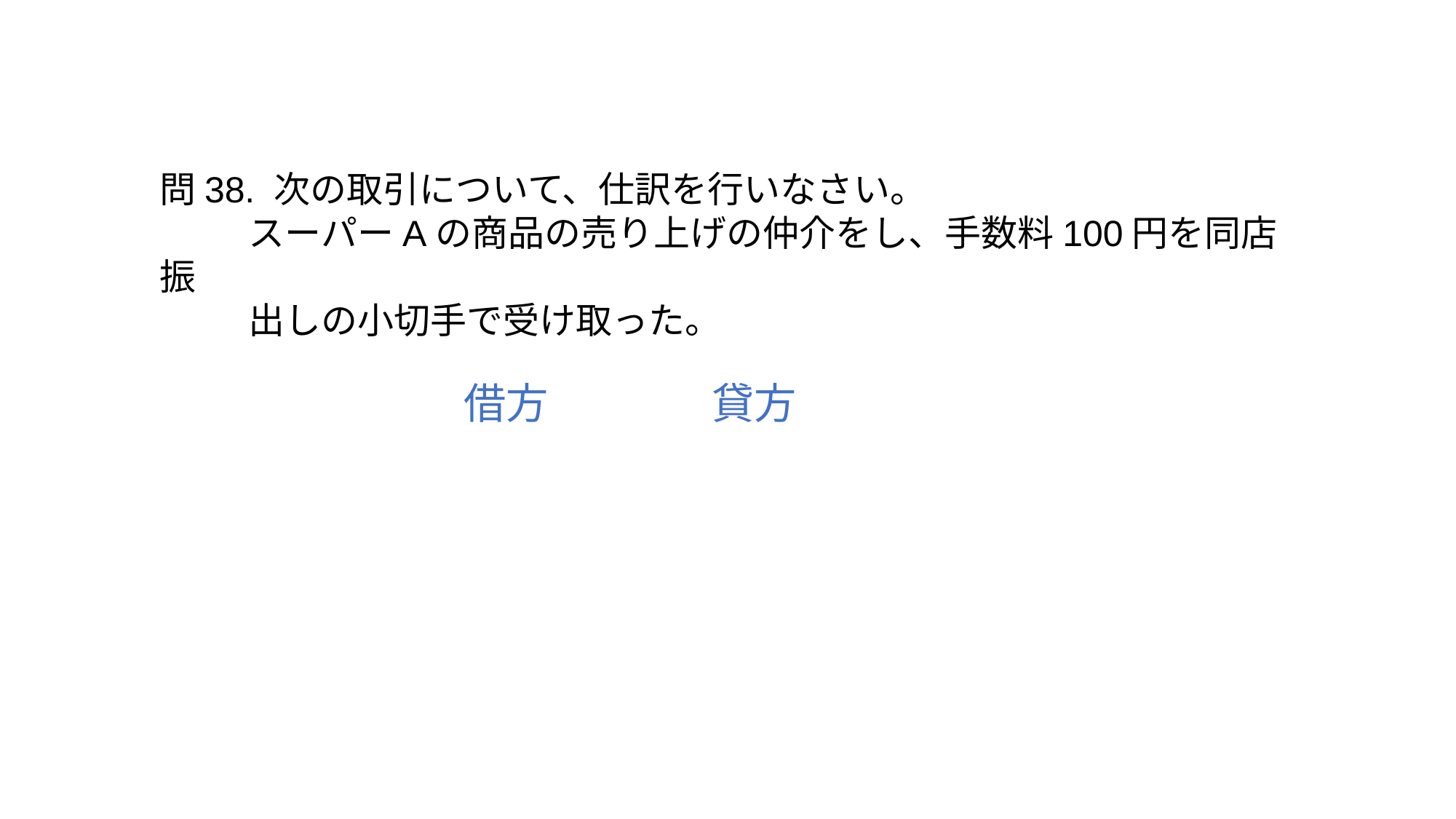

問38. 次の取引について、仕訳を行いなさい。
　　  スーパーAの商品の売り上げの仲介をし、手数料100円を同店振
　　  出しの小切手で受け取った。
借方
貸方